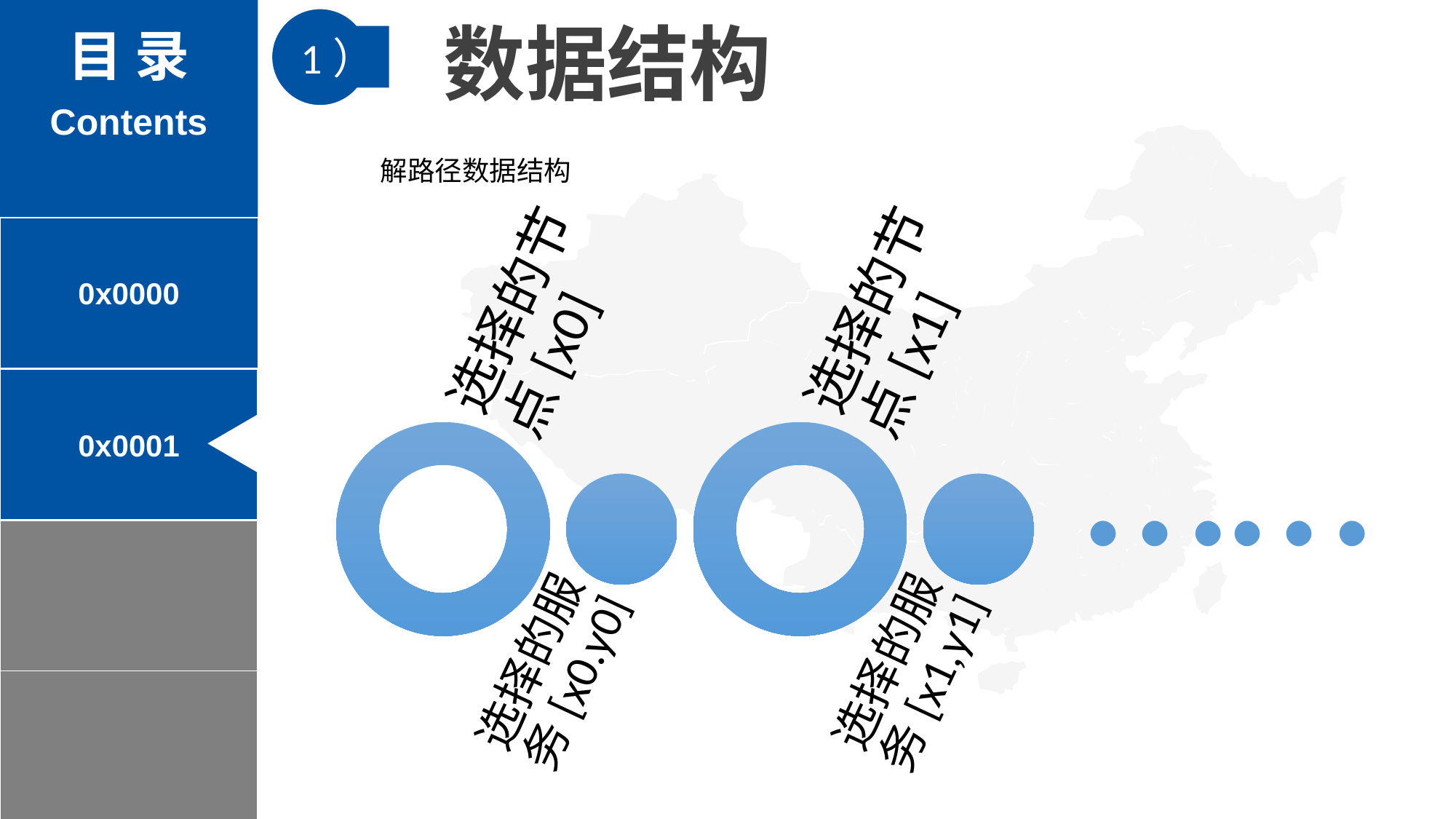

数据结构

1）
目 录
Contents
解路径数据结构
选择的节点[x0]
选择的服务[x0.y0]
选择的节点[x1]
选择的服务[x1,y1]
0x0000
……
0x0001